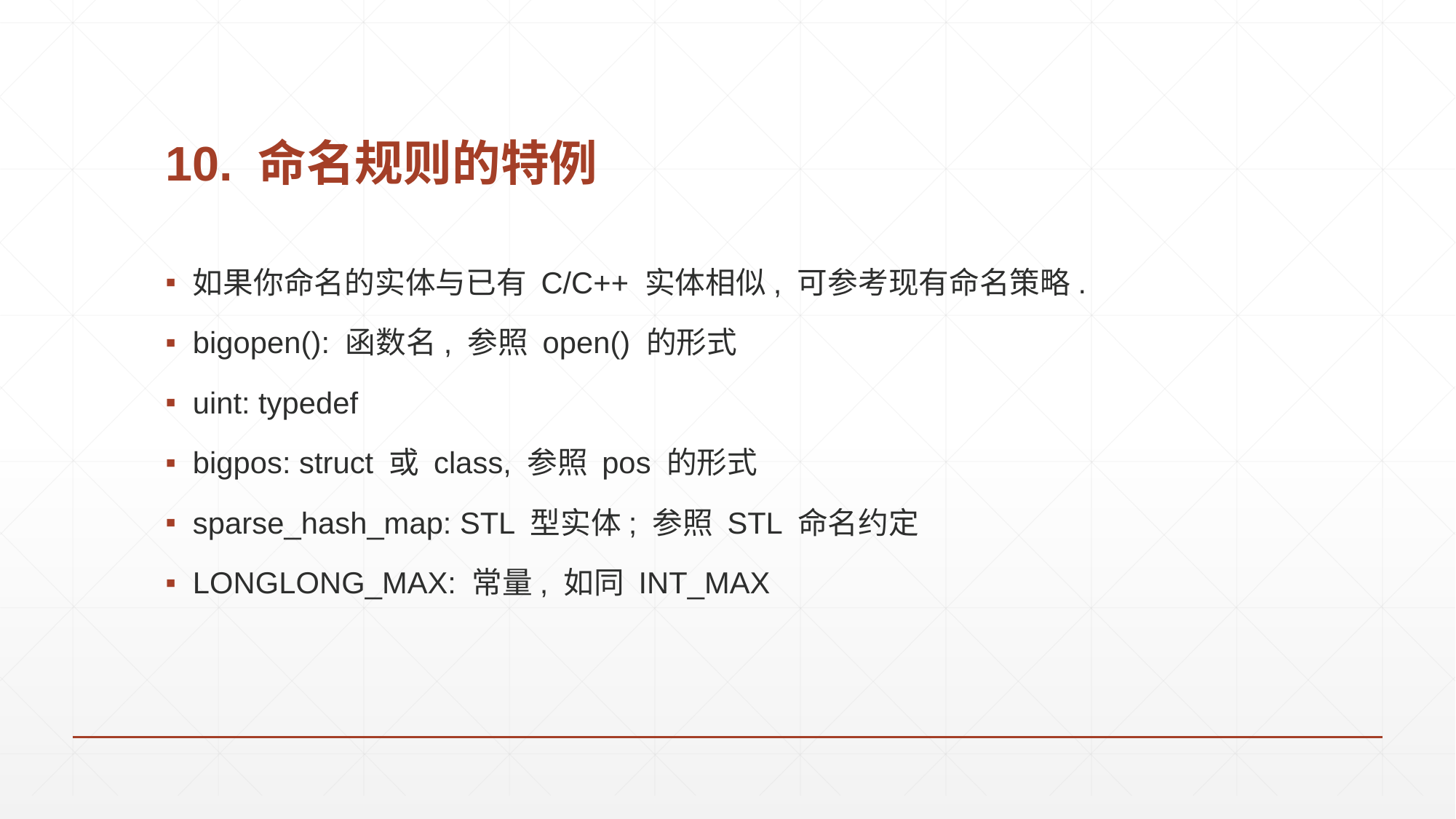

# 10. 命名规则的特例
如果你命名的实体与已有 C/C++ 实体相似, 可参考现有命名策略.
bigopen(): 函数名, 参照 open() 的形式
uint: typedef
bigpos: struct 或 class, 参照 pos 的形式
sparse_hash_map: STL 型实体; 参照 STL 命名约定
LONGLONG_MAX: 常量, 如同 INT_MAX